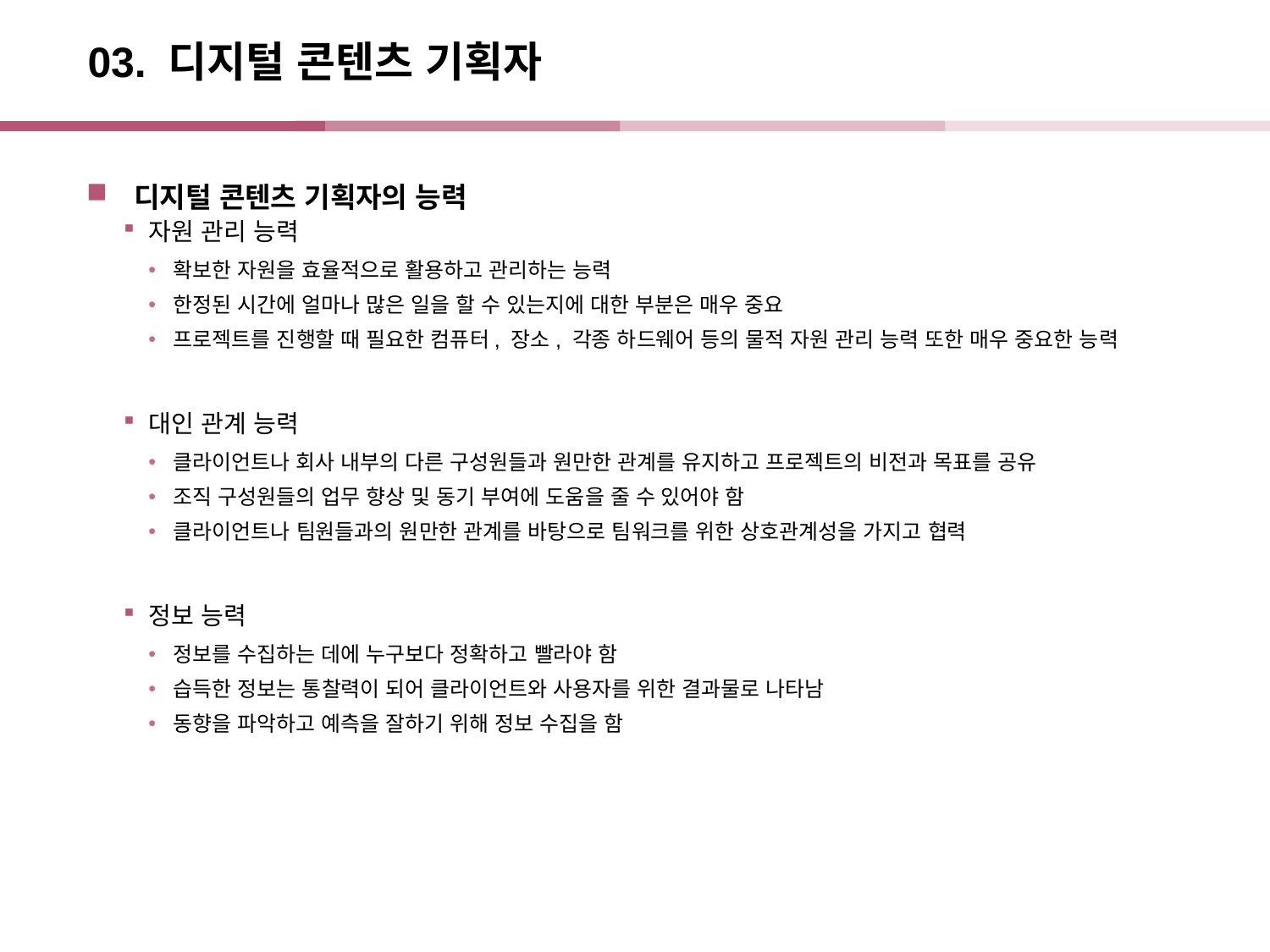

# 03. 디지털 콘텐츠 기획자
디지털 콘텐츠 기획자의 능력
자원 관리 능력
확보한 자원을 효율적으로 활용하고 관리하는 능력
한정된 시간에 얼마나 많은 일을 할 수 있는지에 대한 부분은 매우 중요
프로젝트를 진행할 때 필요한 컴퓨터, 장소, 각종 하드웨어 등의 물적 자원 관리 능력 또한 매우 중요한 능력

대인 관계 능력
클라이언트나 회사 내부의 다른 구성원들과 원만한 관계를 유지하고 프로젝트의 비전과 목표를 공유
조직 구성원들의 업무 향상 및 동기 부여에 도움을 줄 수 있어야 함
클라이언트나 팀원들과의 원만한 관계를 바탕으로 팀워크를 위한 상호관계성을 가지고 협력

정보 능력
정보를 수집하는 데에 누구보다 정확하고 빨라야 함
습득한 정보는 통찰력이 되어 클라이언트와 사용자를 위한 결과물로 나타남
동향을 파악하고 예측을 잘하기 위해 정보 수집을 함